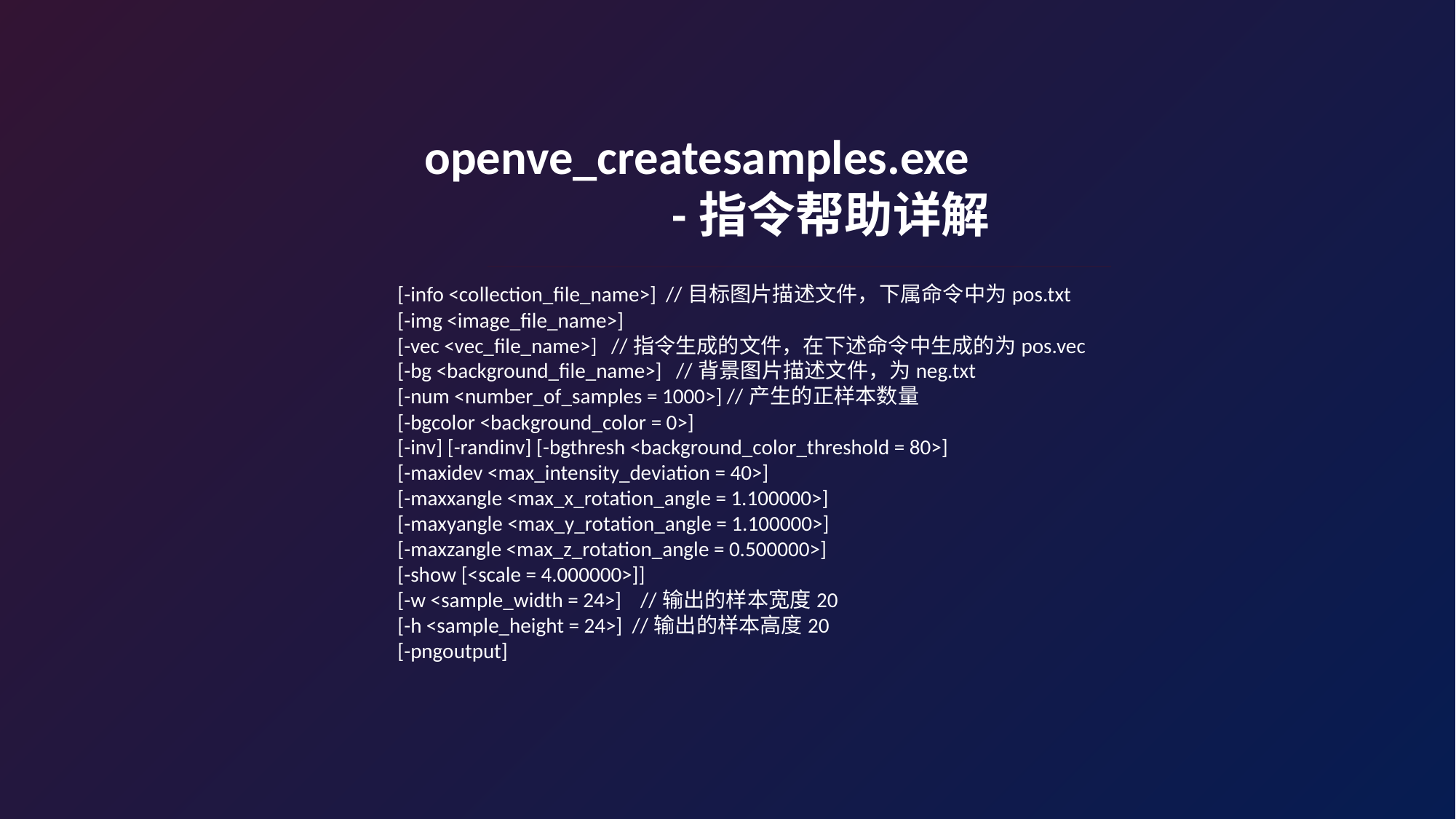

openve_createsamples.exe
-指令帮助详解
  [-info <collection_file_name>]  //目标图片描述文件，下属命令中为pos.txt
  [-img <image_file_name>]
  [-vec <vec_file_name>]   //指令生成的文件，在下述命令中生成的为pos.vec
  [-bg <background_file_name>]   //背景图片描述文件，为neg.txt
  [-num <number_of_samples = 1000>] //产生的正样本数量
  [-bgcolor <background_color = 0>]
  [-inv] [-randinv] [-bgthresh <background_color_threshold = 80>]
  [-maxidev <max_intensity_deviation = 40>]
  [-maxxangle <max_x_rotation_angle = 1.100000>]
  [-maxyangle <max_y_rotation_angle = 1.100000>]
  [-maxzangle <max_z_rotation_angle = 0.500000>]
  [-show [<scale = 4.000000>]]
  [-w <sample_width = 24>]    //输出的样本宽度20
  [-h <sample_height = 24>]  //输出的样本高度20
  [-pngoutput]